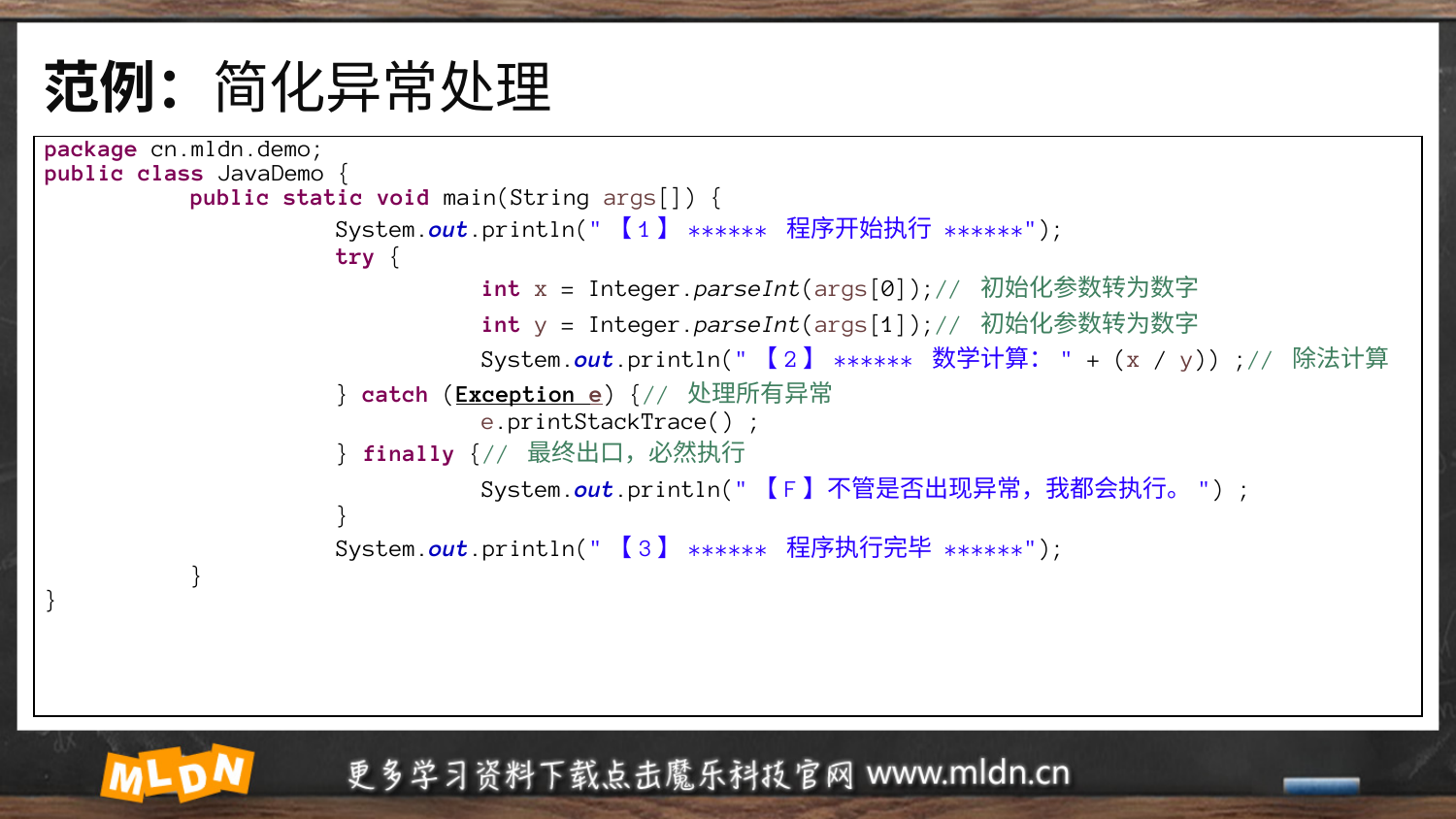

# 范例：简化异常处理
| package cn.mldn.demo; public class JavaDemo { public static void main(String args[]) { System.out.println("【1】\*\*\*\*\*\* 程序开始执行 \*\*\*\*\*\*"); try { int x = Integer.parseInt(args[0]);// 初始化参数转为数字 int y = Integer.parseInt(args[1]);// 初始化参数转为数字 System.out.println("【2】\*\*\*\*\*\* 数学计算：" + (x / y)) ;// 除法计算 } catch (Exception e) {// 处理所有异常 e.printStackTrace() ; } finally {// 最终出口，必然执行 System.out.println("【F】不管是否出现异常，我都会执行。") ; } System.out.println("【3】\*\*\*\*\*\* 程序执行完毕 \*\*\*\*\*\*"); } } |
| --- |